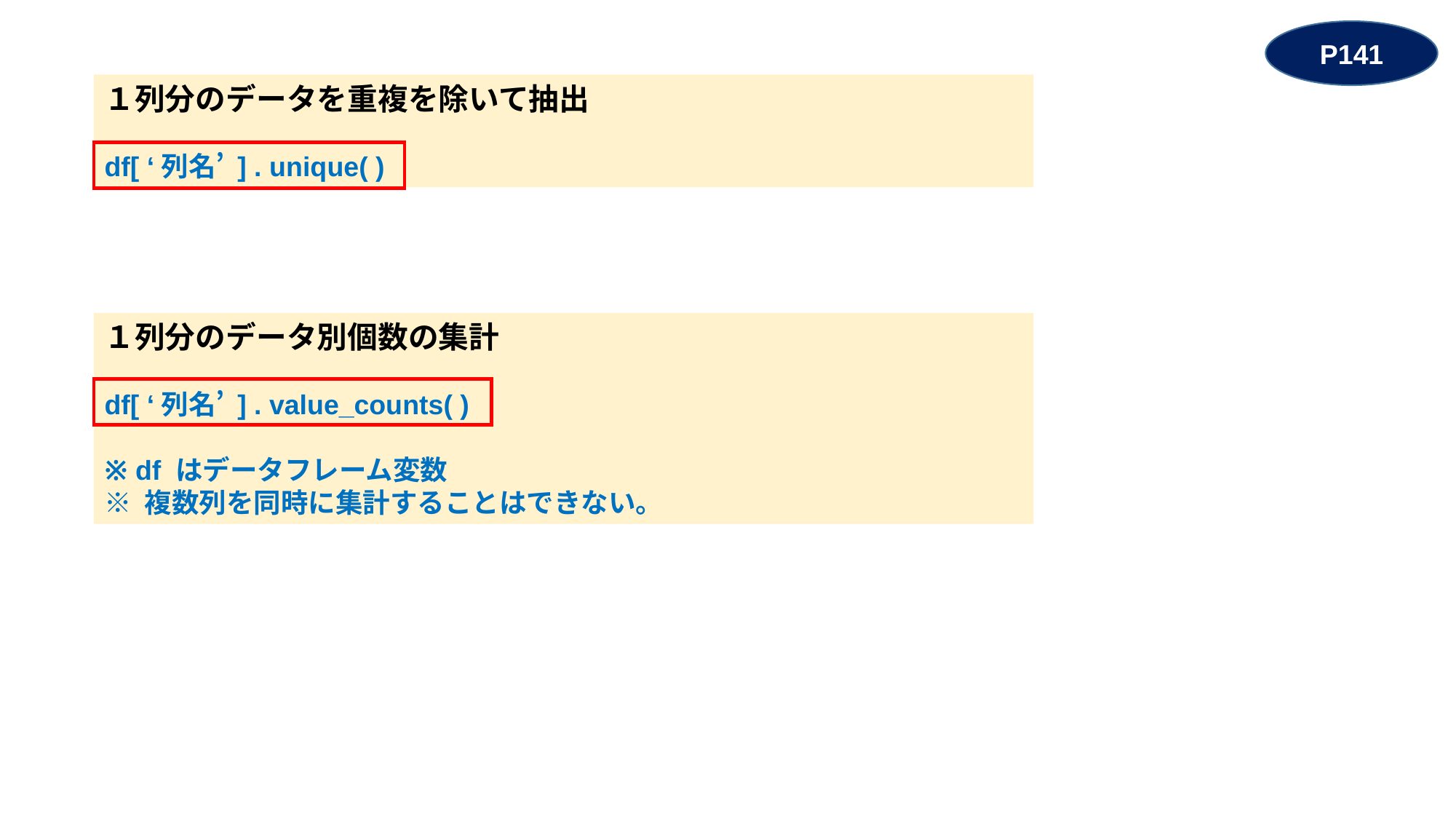

P141
１列分のデータを重複を除いて抽出

df[ ‘列名’ ] . unique( )

１列分のデータ別個数の集計

df[ ‘列名’ ] . value_counts( )

※ df はデータフレーム変数
※ 複数列を同時に集計することはできない。